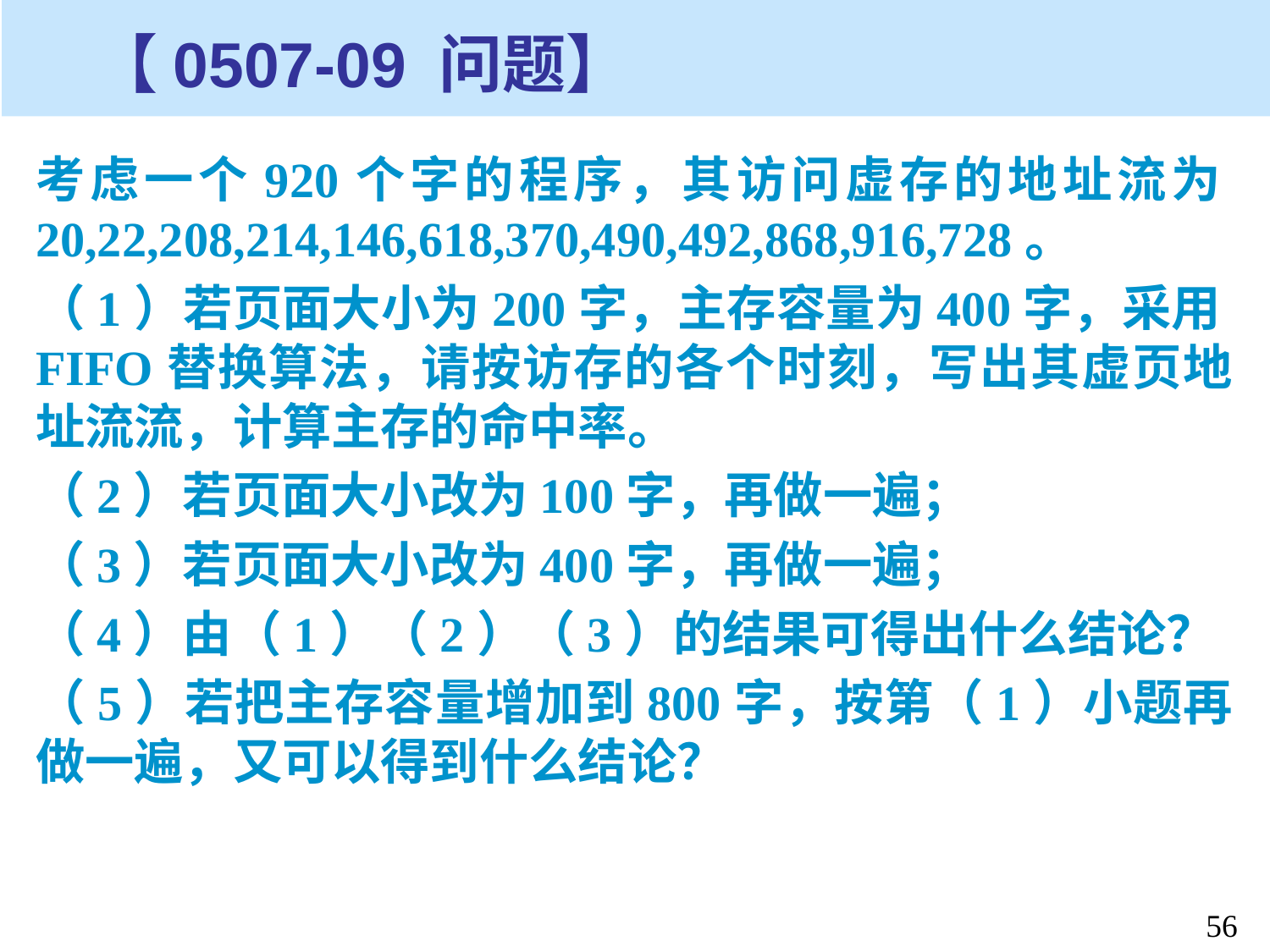

# 【0507-09 问题】
考虑一个920个字的程序，其访问虚存的地址流为20,22,208,214,146,618,370,490,492,868,916,728。
（1）若页面大小为200字，主存容量为400字，采用FIFO替换算法，请按访存的各个时刻，写出其虚页地址流流，计算主存的命中率。
（2）若页面大小改为100字，再做一遍；
（3）若页面大小改为400字，再做一遍；
（4）由（1）（2）（3）的结果可得出什么结论？
（5）若把主存容量增加到800字，按第（1）小题再做一遍，又可以得到什么结论？